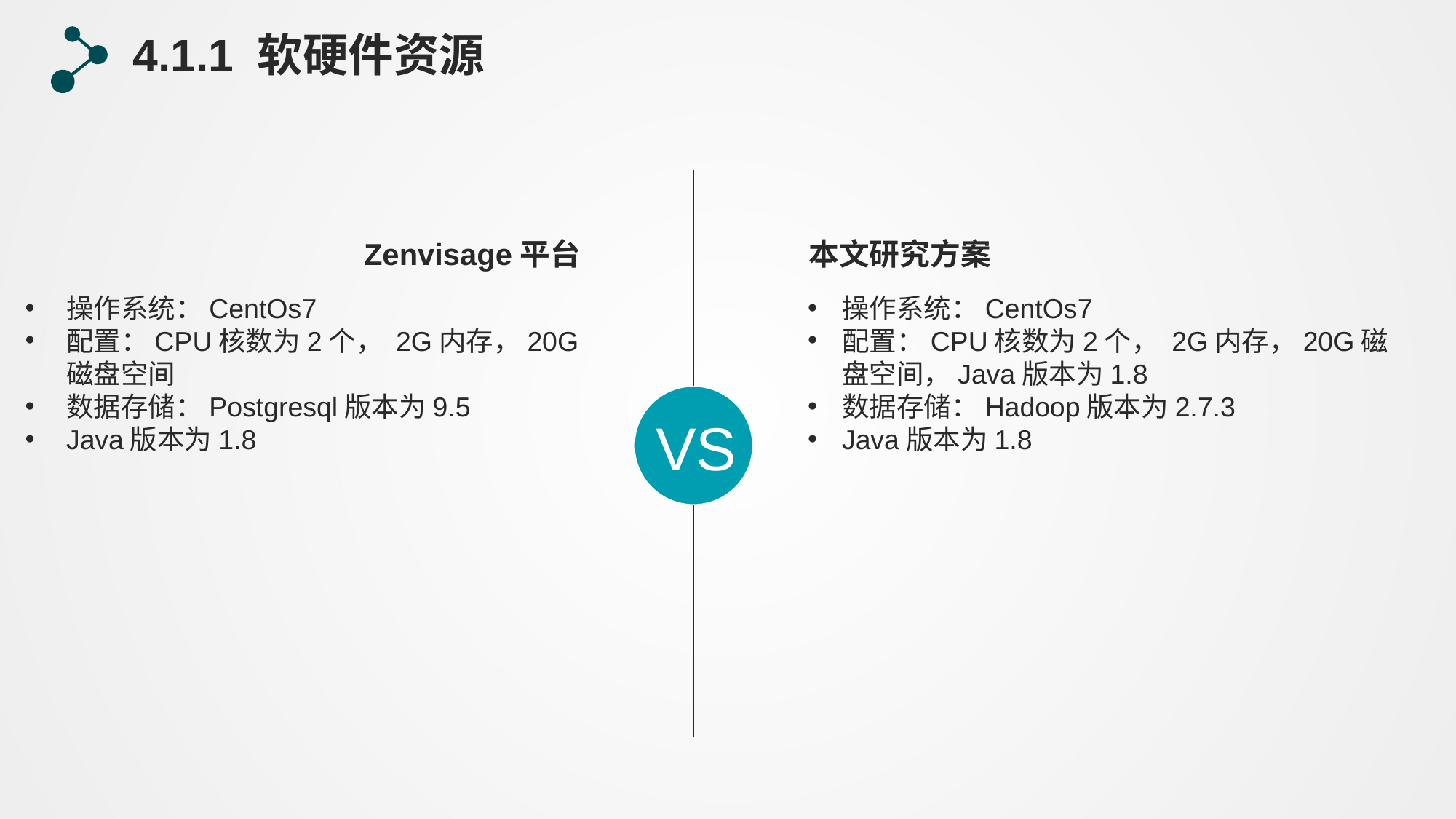

4.1.1 软硬件资源

Zenvisage平台
本文研究方案
操作系统：CentOs7
配置：CPU核数为2个， 2G内存，20G磁盘空间
数据存储：Postgresql版本为9.5
Java版本为1.8
操作系统：CentOs7
配置：CPU核数为2个， 2G内存，20G磁盘空间，Java版本为1.8
数据存储：Hadoop版本为2.7.3
Java版本为1.8

VS